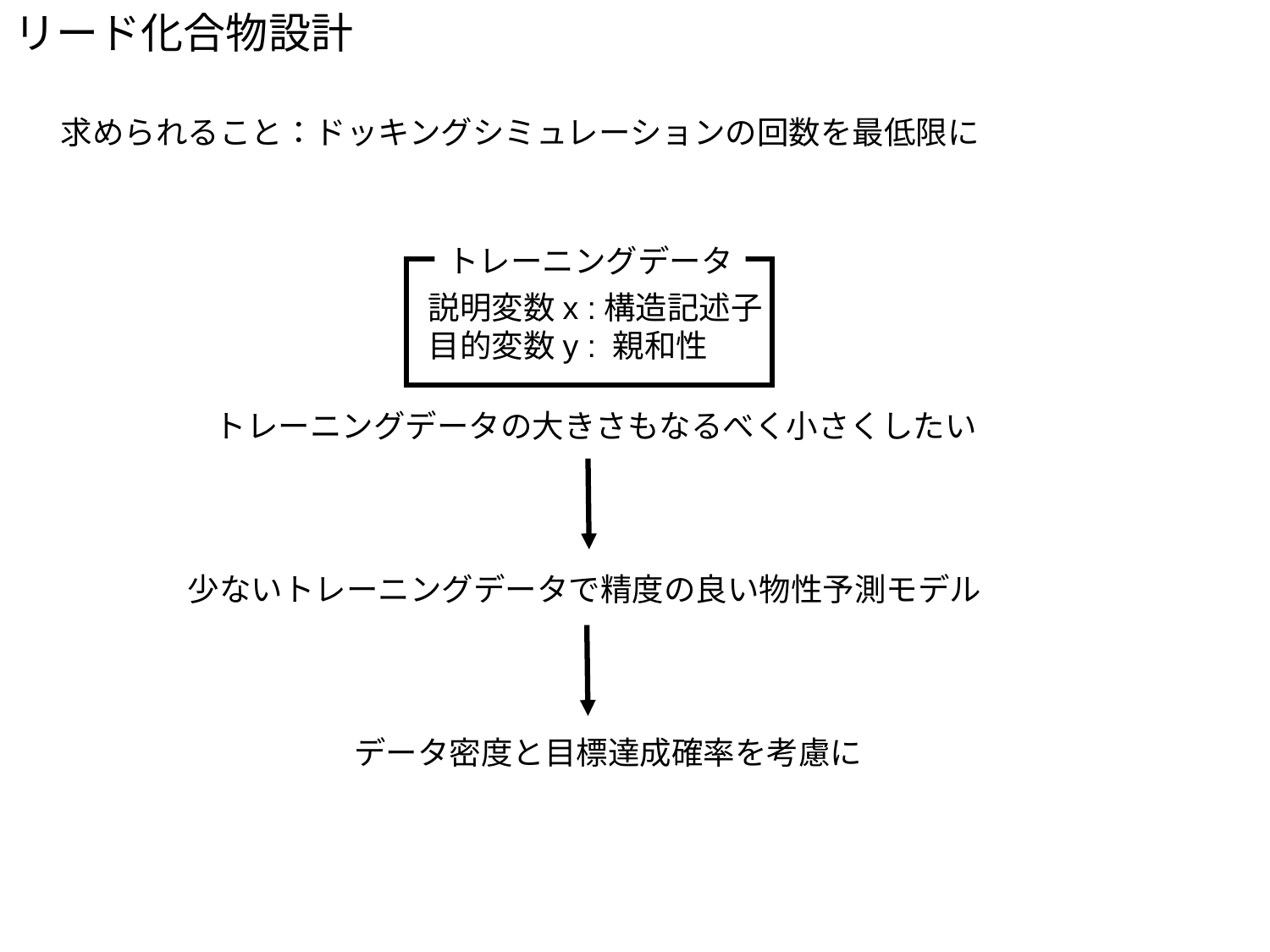

リード化合物設計
求められること：ドッキングシミュレーションの回数を最低限に

トレーニングデータ

説明変数x :構造記述子
目的変数y : 親和性

トレーニングデータの大きさもなるべく小さくしたい

少ないトレーニングデータで精度の良い物性予測モデル
データ密度と目標達成確率を考慮に